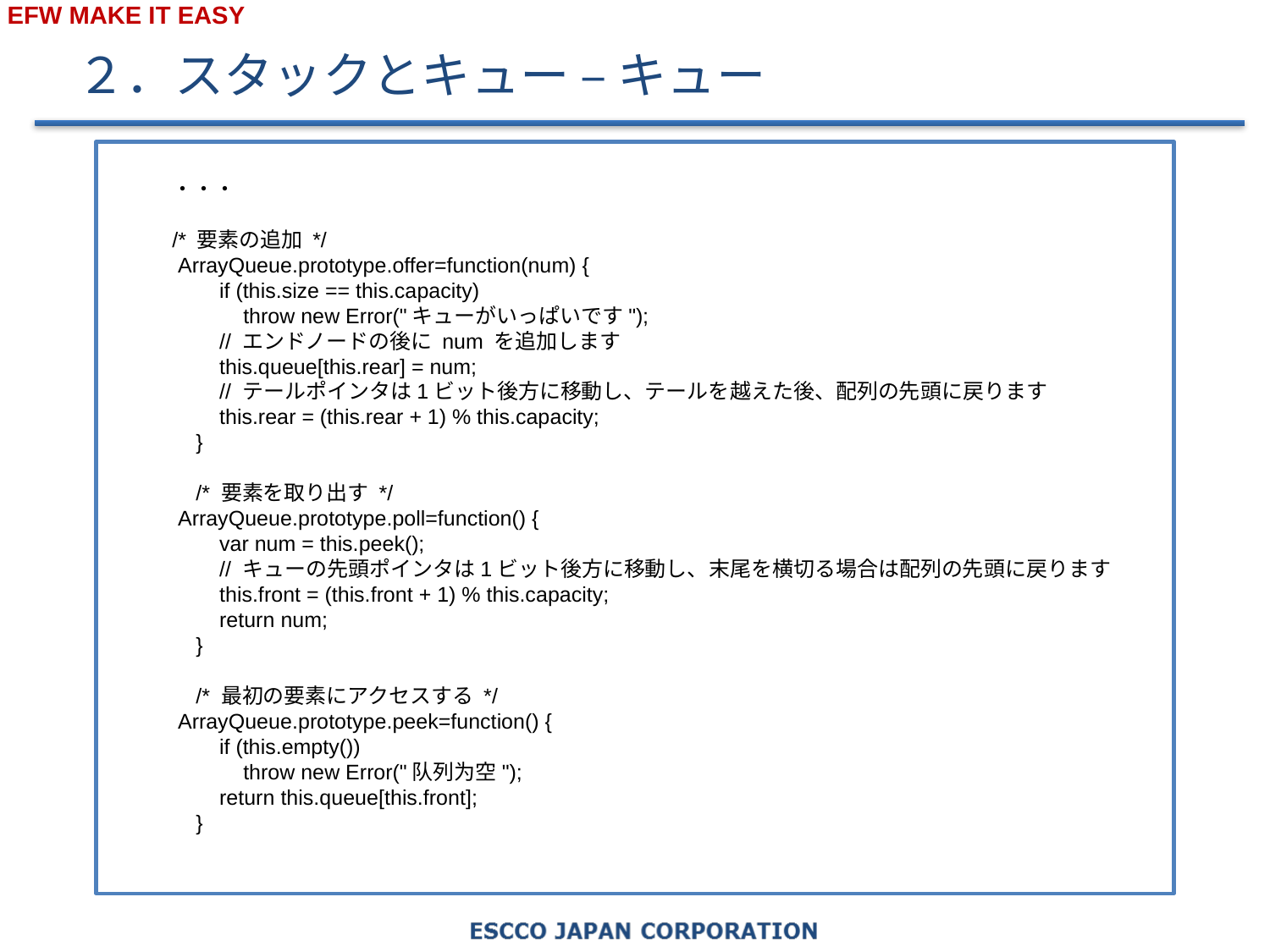

# ２．スタックとキュー – キュー
・・・

/* 要素の追加 */
 ArrayQueue.prototype.offer=function(num) {
        if (this.size == this.capacity)
            throw new Error("キューがいっぱいです");
        // エンドノードの後に​​ num を追加します
        this.queue[this.rear] = num;
        // テールポインタは1ビット後方に移動し、テールを越えた後、配列の先頭に戻ります
        this.rear = (this.rear + 1) % this.capacity;
    }

    /* 要素を取り出す */
 ArrayQueue.prototype.poll=function() {
        var num = this.peek();
        // キューの先頭ポインタは1ビット後方に移動し、末尾を横切る場合は配列の先頭に戻ります
        this.front = (this.front + 1) % this.capacity;
        return num;
    }

    /* 最初の要素にアクセスする */
 ArrayQueue.prototype.peek=function() {
        if (this.empty())
            throw new Error("队列为空");
        return this.queue[this.front];
    }